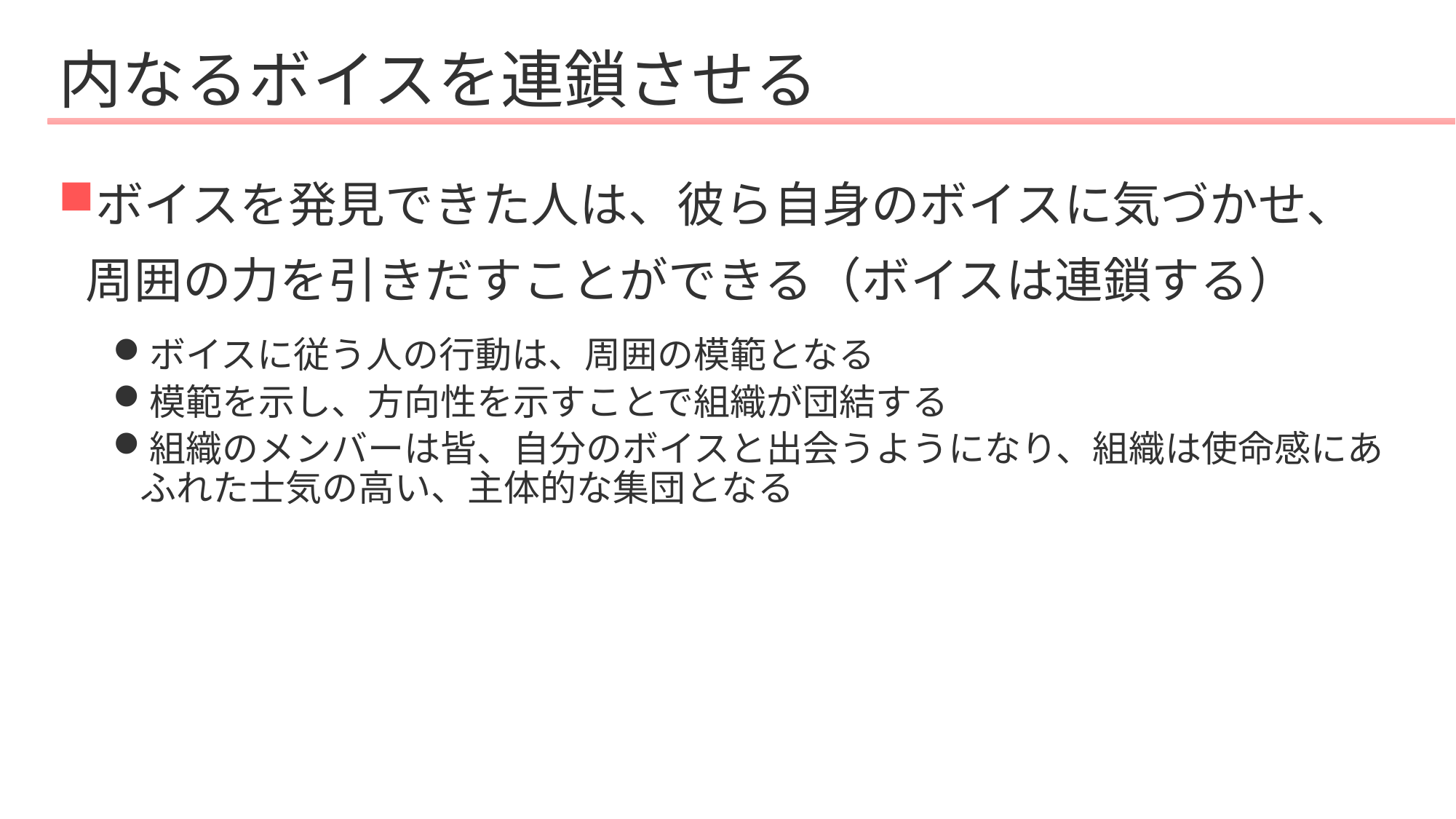

# 内なるボイスを連鎖させる
ボイスを発見できた人は、彼ら自身のボイスに気づかせ、周囲の力を引きだすことができる（ボイスは連鎖する）
ボイスに従う人の行動は、周囲の模範となる
模範を示し、方向性を示すことで組織が団結する
組織のメンバーは皆、自分のボイスと出会うようになり、組織は使命感にあふれた士気の高い、主体的な集団となる
139